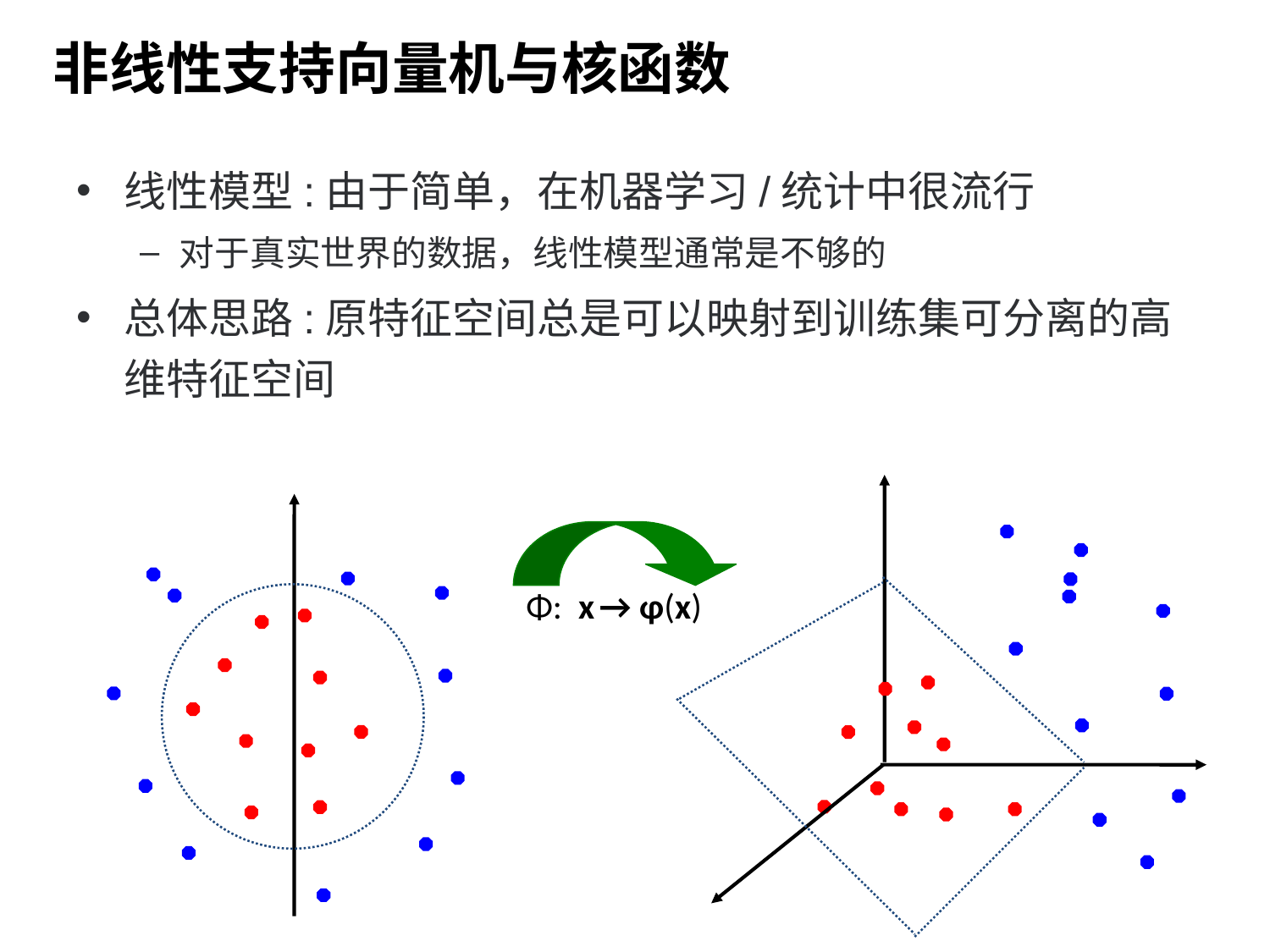

非线性支持向量机与核函数
线性模型:由于简单，在机器学习/统计中很流行
对于真实世界的数据，线性模型通常是不够的
总体思路:原特征空间总是可以映射到训练集可分离的高维特征空间

Φ:  x → φ(x)